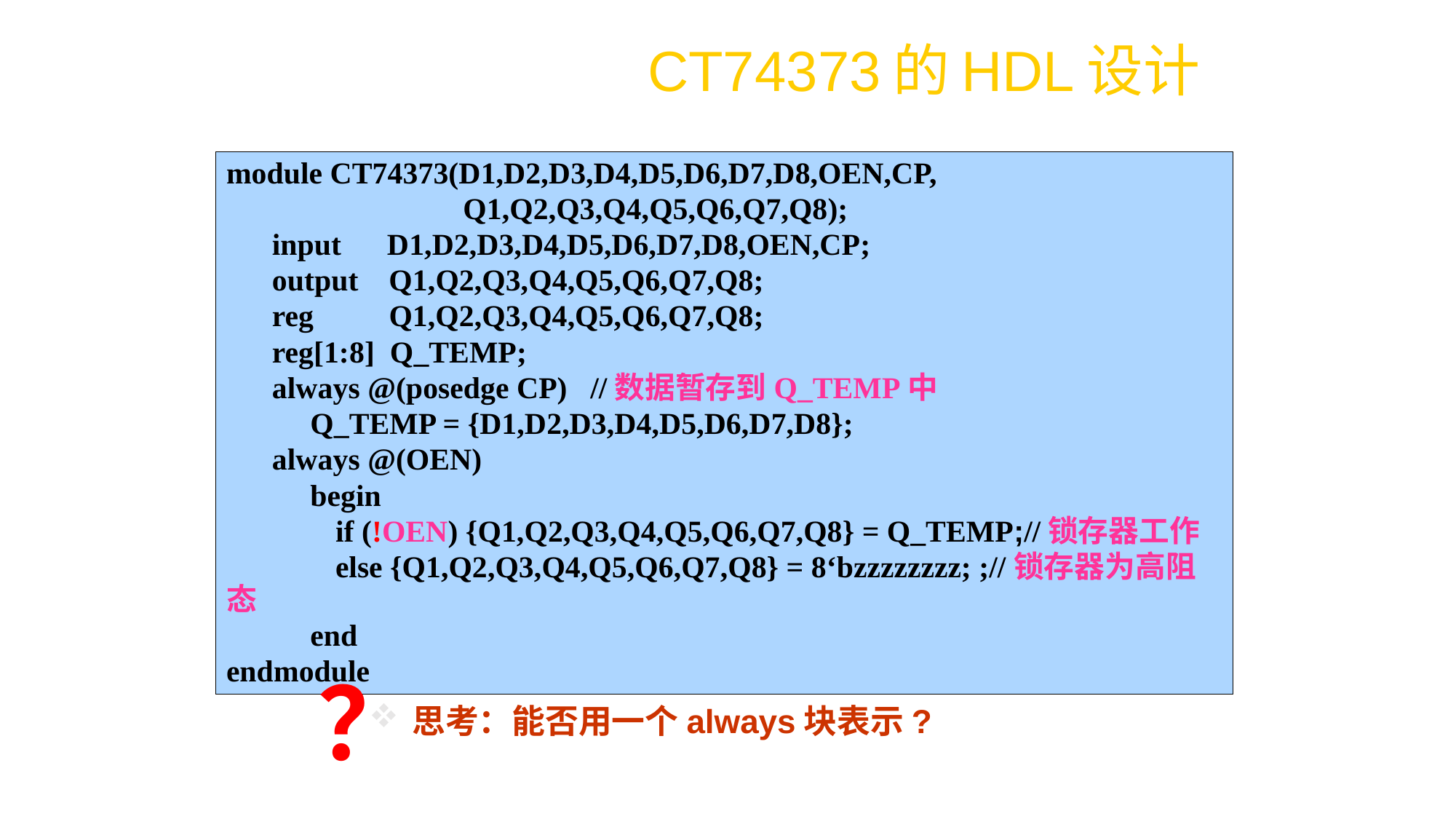

CT74373的HDL设计
module CT74373(D1,D2,D3,D4,D5,D6,D7,D8,OEN,CP,
                               Q1,Q2,Q3,Q4,Q5,Q6,Q7,Q8);
      input      D1,D2,D3,D4,D5,D6,D7,D8,OEN,CP;
      output    Q1,Q2,Q3,Q4,Q5,Q6,Q7,Q8;
      reg	       Q1,Q2,Q3,Q4,Q5,Q6,Q7,Q8;
      reg[1:8]  Q_TEMP;
      always @(posedge CP)   //数据暂存到Q_TEMP中
           Q_TEMP = {D1,D2,D3,D4,D5,D6,D7,D8};
      always @(OEN)
           begin
	if (!OEN) {Q1,Q2,Q3,Q4,Q5,Q6,Q7,Q8} = Q_TEMP;//锁存器工作
	else {Q1,Q2,Q3,Q4,Q5,Q6,Q7,Q8} = 8‘bzzzzzzzz; ;//锁存器为高阻态
           end
endmodule

？
思考：能否用一个always块表示?